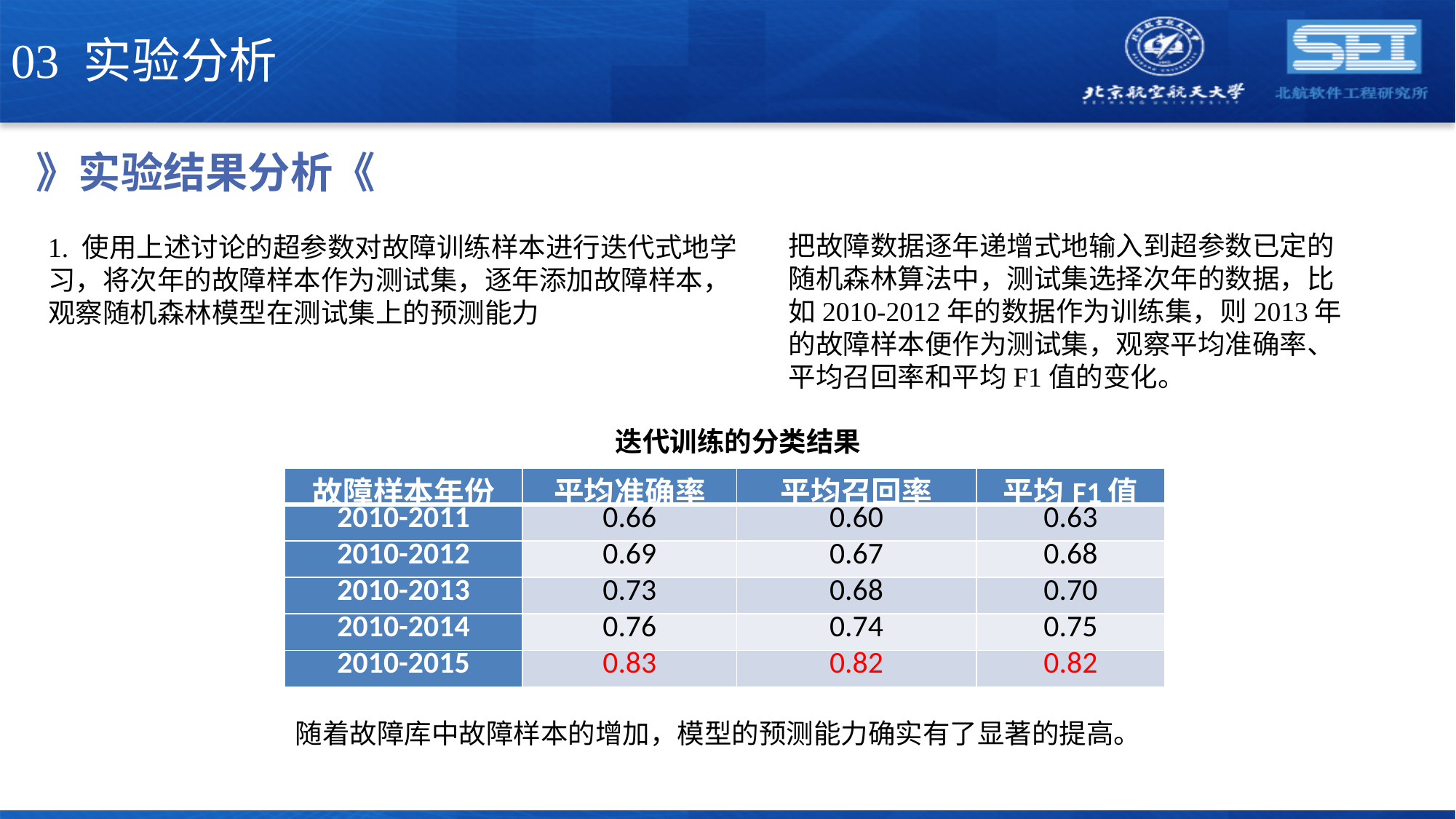

03 实验分析
》实验结果分析《
把故障数据逐年递增式地输入到超参数已定的随机森林算法中，测试集选择次年的数据，比如2010-2012年的数据作为训练集，则2013年的故障样本便作为测试集，观察平均准确率、平均召回率和平均F1值的变化。
1. 使用上述讨论的超参数对故障训练样本进行迭代式地学习，将次年的故障样本作为测试集，逐年添加故障样本，观察随机森林模型在测试集上的预测能力
迭代训练的分类结果
| 故障样本年份 | 平均准确率 | 平均召回率 | 平均F1值 |
| --- | --- | --- | --- |
| 2010-2011 | 0.66 | 0.60 | 0.63 |
| 2010-2012 | 0.69 | 0.67 | 0.68 |
| 2010-2013 | 0.73 | 0.68 | 0.70 |
| 2010-2014 | 0.76 | 0.74 | 0.75 |
| 2010-2015 | 0.83 | 0.82 | 0.82 |
随着故障库中故障样本的增加，模型的预测能力确实有了显著的提高。